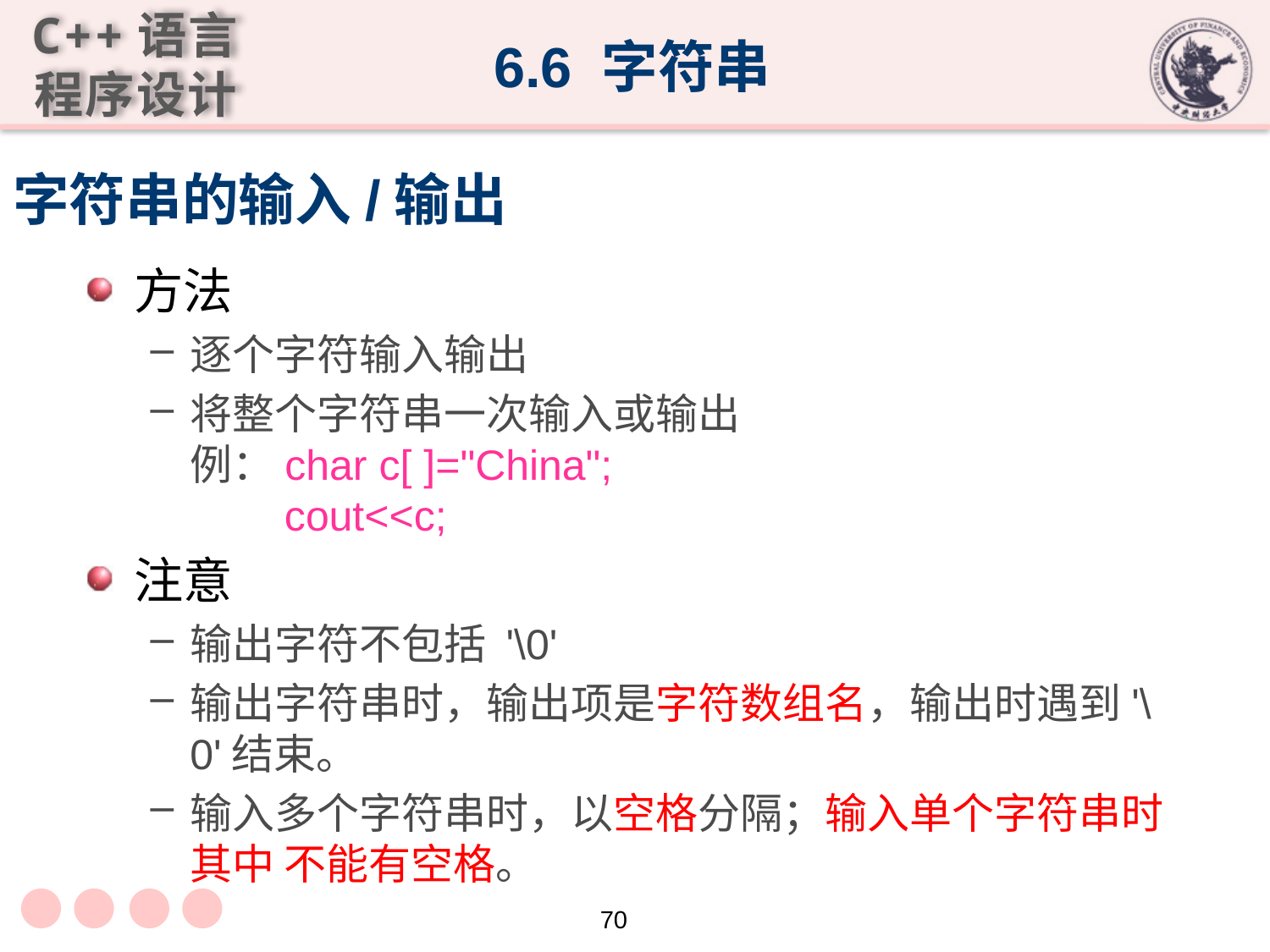

6.6 字符串
# 字符串的输入/输出
方法
逐个字符输入输出
将整个字符串一次输入或输出
例：char c[ ]="China";
        cout<<c;
注意
输出字符不包括 '\0'
输出字符串时，输出项是字符数组名，输出时遇到'\0'结束。
输入多个字符串时，以空格分隔；输入单个字符串时其中 不能有空格。
70